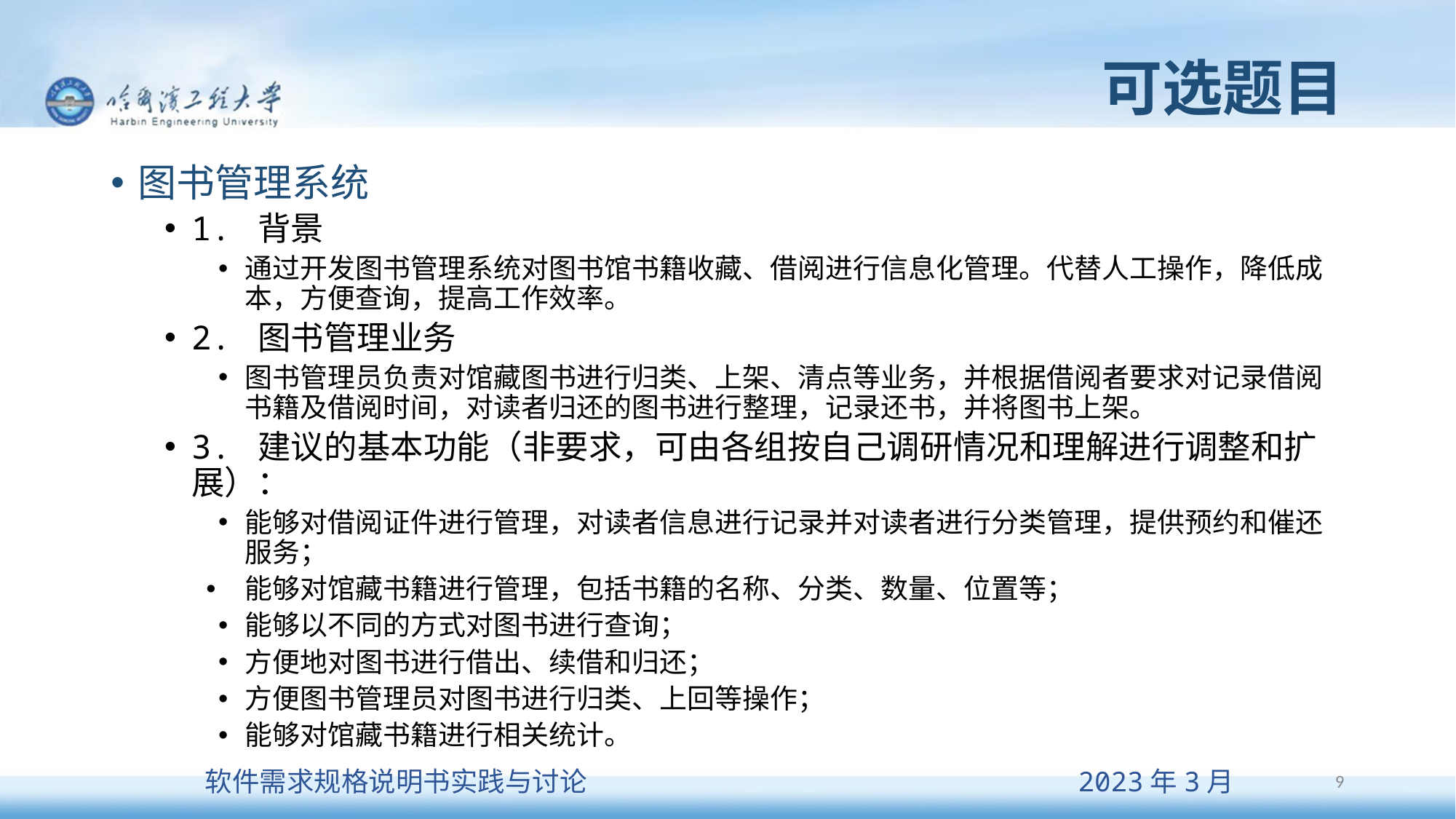

# 可选题目
图书管理系统
1. 背景
通过开发图书管理系统对图书馆书籍收藏、借阅进行信息化管理。代替人工操作，降低成本，方便查询，提高工作效率。
2. 图书管理业务
图书管理员负责对馆藏图书进行归类、上架、清点等业务，并根据借阅者要求对记录借阅书籍及借阅时间，对读者归还的图书进行整理，记录还书，并将图书上架。
3. 建议的基本功能（非要求，可由各组按自己调研情况和理解进行调整和扩展）：
能够对借阅证件进行管理，对读者信息进行记录并对读者进行分类管理，提供预约和催还服务；
能够对馆藏书籍进行管理，包括书籍的名称、分类、数量、位置等；
能够以不同的方式对图书进行查询；
方便地对图书进行借出、续借和归还；
方便图书管理员对图书进行归类、上回等操作；
能够对馆藏书籍进行相关统计。

9